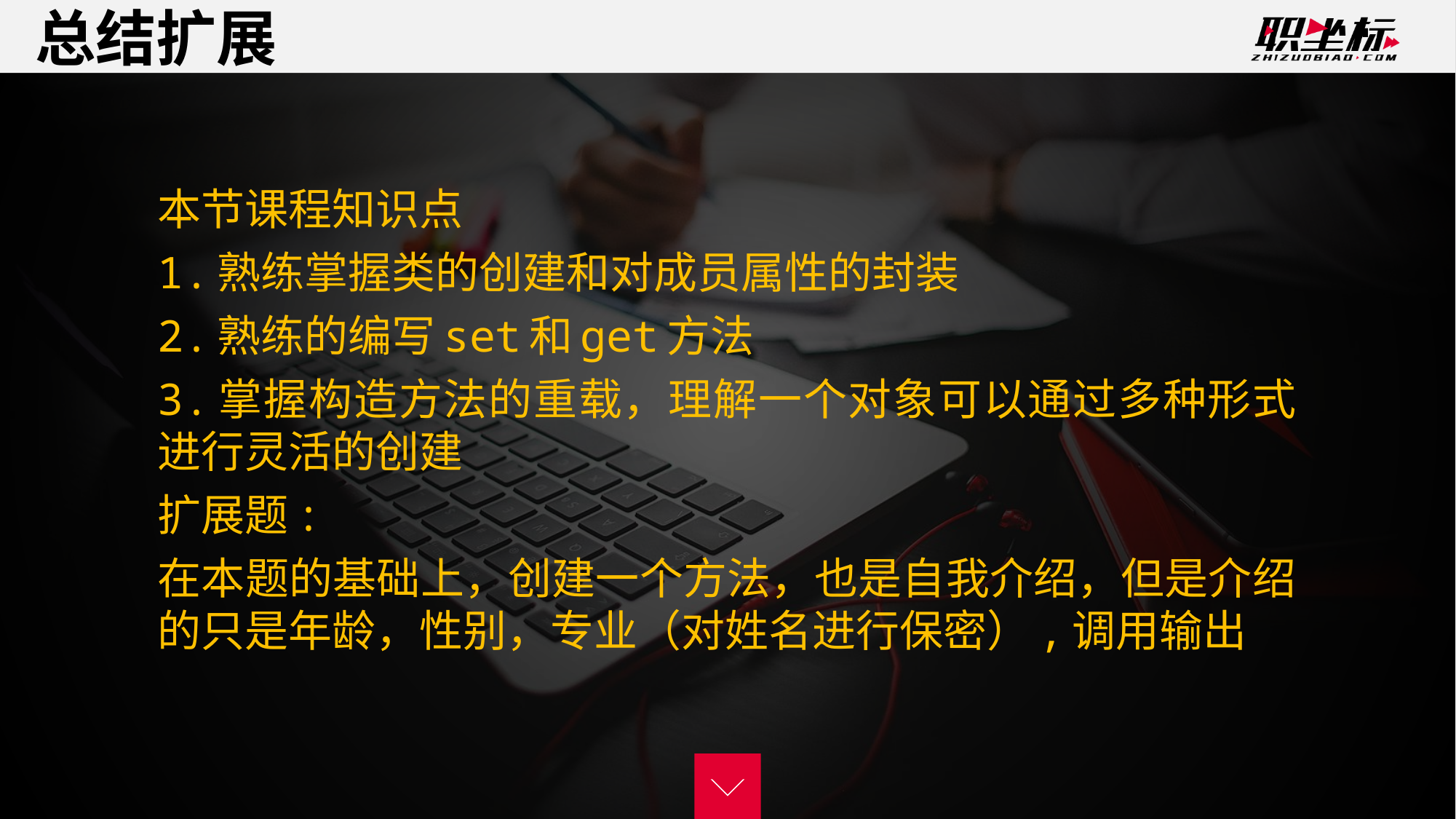

总结扩展

本节课程知识点
1.熟练掌握类的创建和对成员属性的封装
2.熟练的编写set和get方法
3.掌握构造方法的重载，理解一个对象可以通过多种形式进行灵活的创建
扩展题:
在本题的基础上，创建一个方法，也是自我介绍，但是介绍的只是年龄，性别，专业（对姓名进行保密）,调用输出